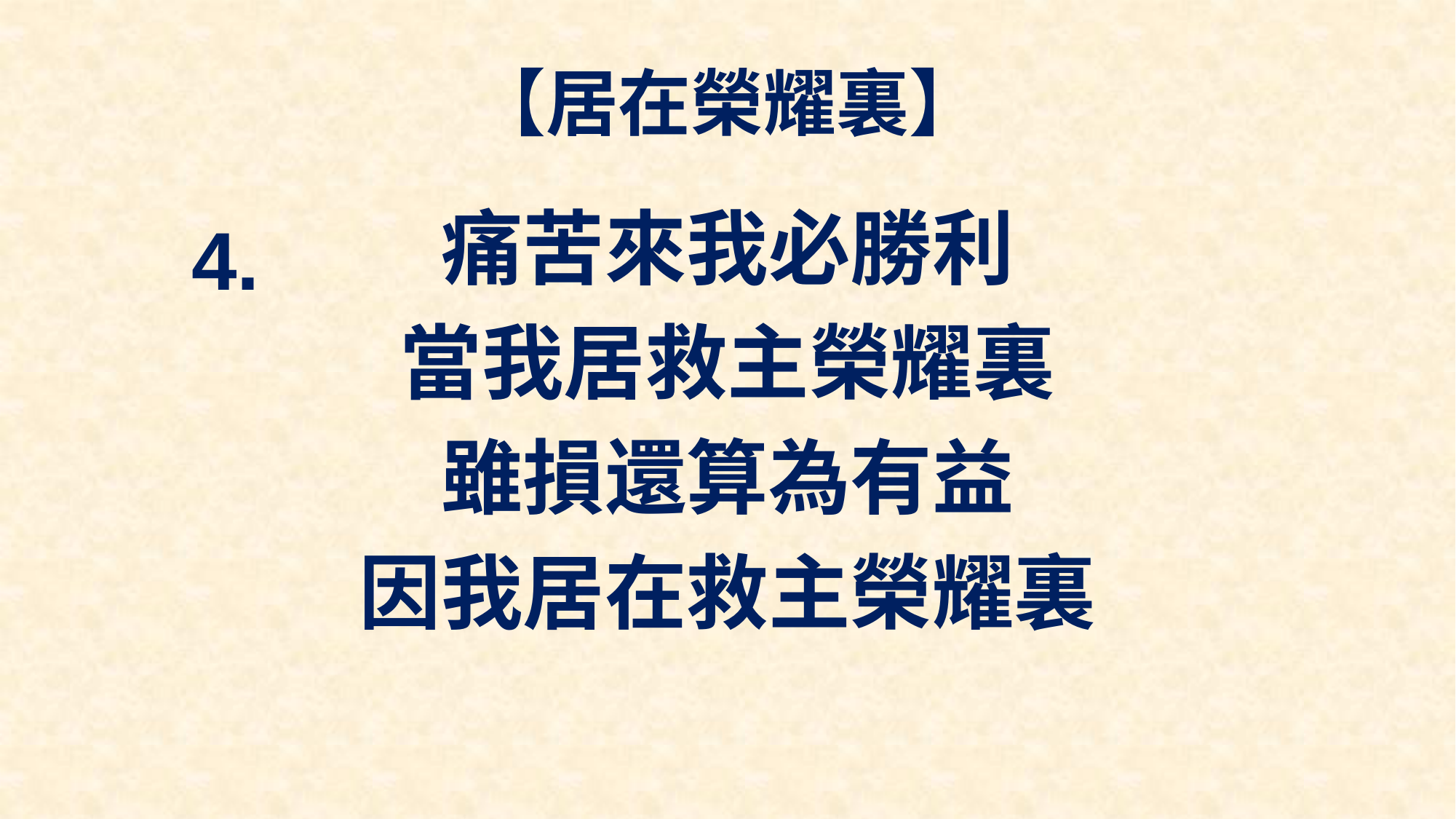

# 【居在榮耀裏】
痛苦來我必勝利
當我居救主榮耀裏
雖損還算為有益
因我居在救主榮耀裏
4.